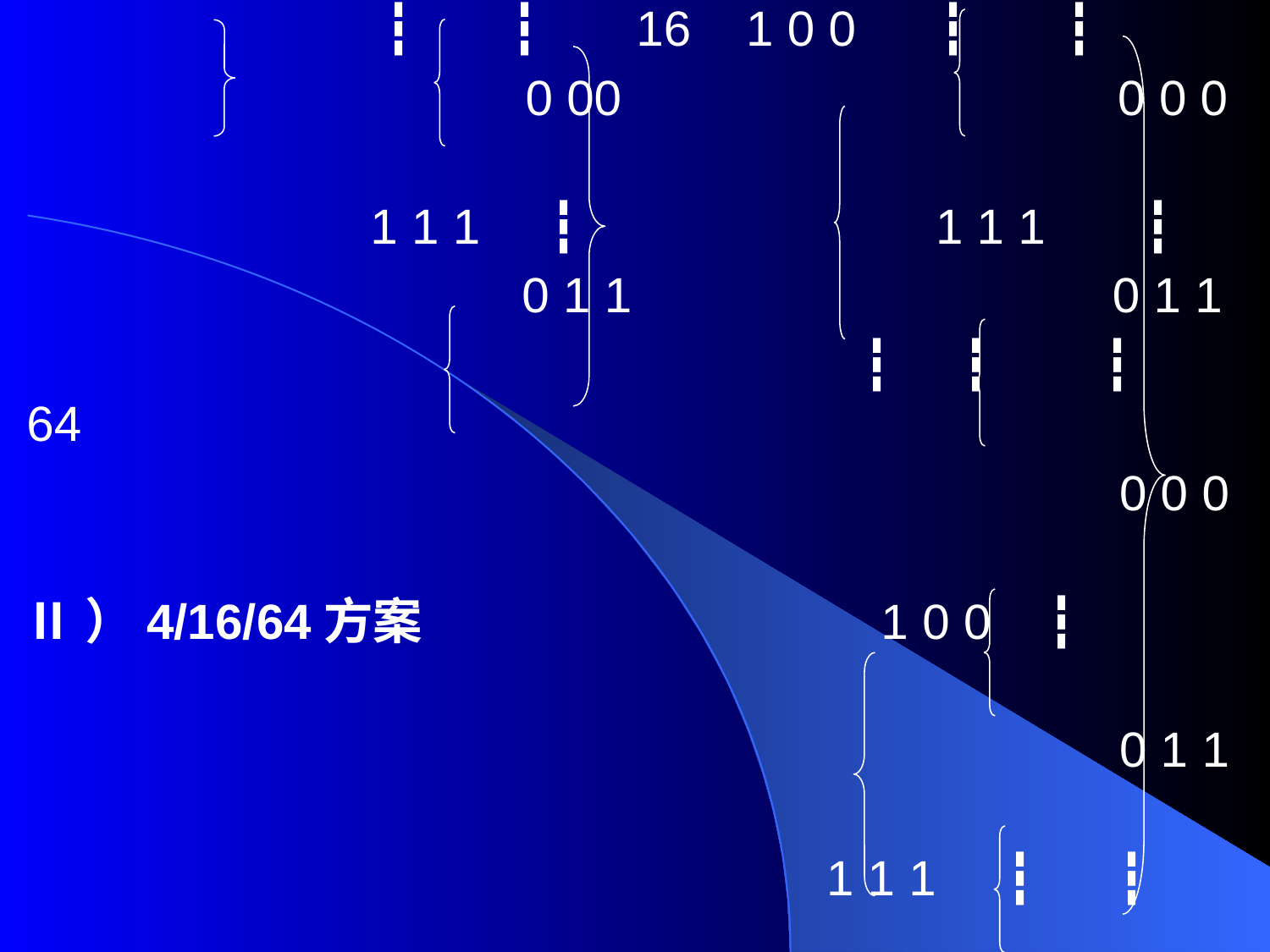

0 0 0                     0 0 0                                  0 0 0
           ┇    4    1 0 0    ┇                           1 0 0      ┇
        0 1 1                     0 1 1                                  0 1 1
                           ┇       ┇       16    1 0 0      ┇       ┇
                                     0 00                                    0 0 0
                          1 1 1     ┇                          1 1 1       ┇
                                     0 1 1                                   0 1 1
                                                             ┇     ┇        ┇           64
                                                                                0 0 0
 Ⅱ）4/16/64方案                                        1 0 0    ┇
                                                                                0 1 1
                                                           1 1 1     ┇      ┇
                                                                                 0 0 0
                                                                      1 1 1    0 1 1